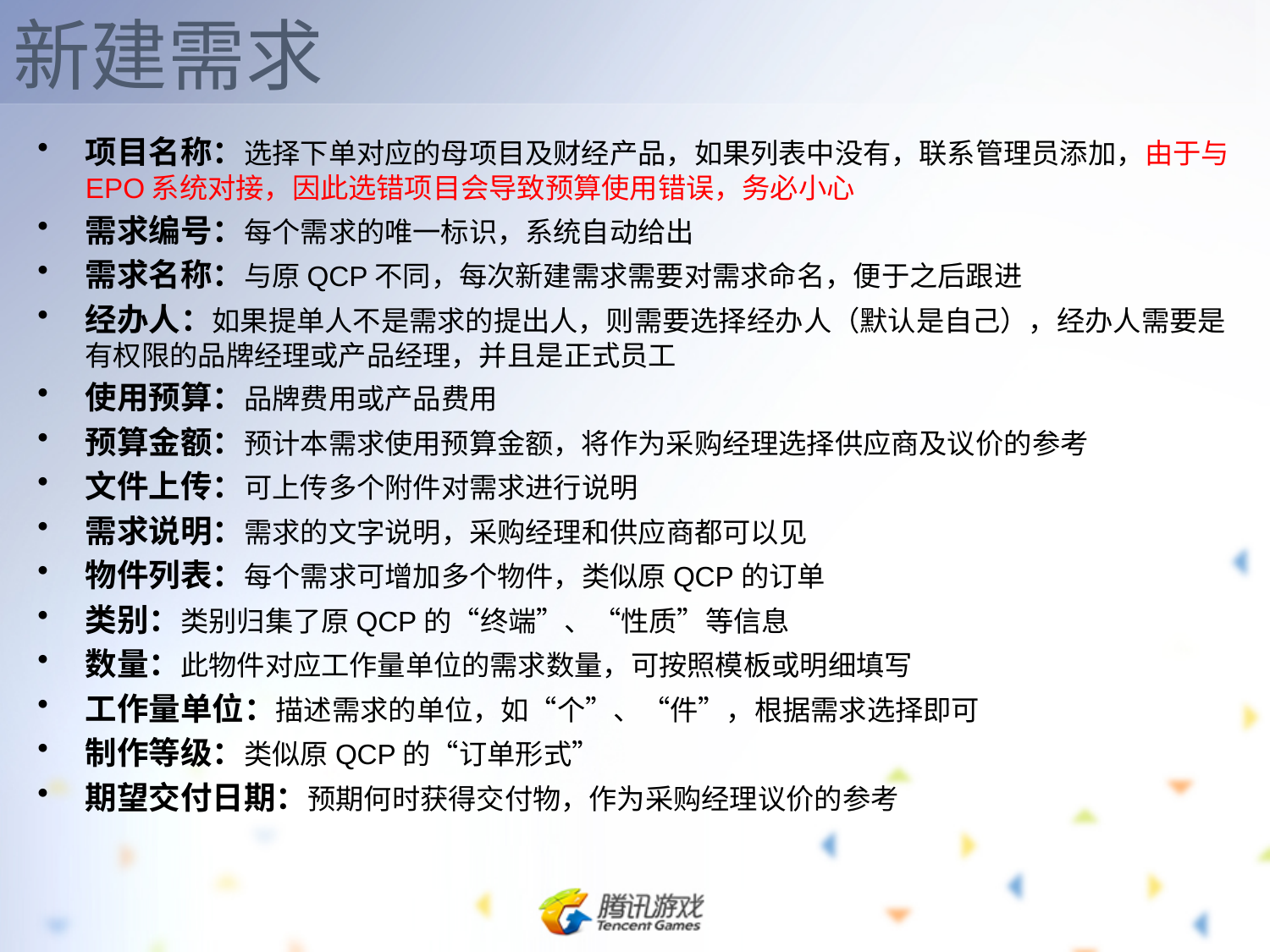

# 新建需求
项目名称：选择下单对应的母项目及财经产品，如果列表中没有，联系管理员添加，由于与EPO系统对接，因此选错项目会导致预算使用错误，务必小心
需求编号：每个需求的唯一标识，系统自动给出
需求名称：与原QCP不同，每次新建需求需要对需求命名，便于之后跟进
经办人：如果提单人不是需求的提出人，则需要选择经办人（默认是自己），经办人需要是有权限的品牌经理或产品经理，并且是正式员工
使用预算：品牌费用或产品费用
预算金额：预计本需求使用预算金额，将作为采购经理选择供应商及议价的参考
文件上传：可上传多个附件对需求进行说明
需求说明：需求的文字说明，采购经理和供应商都可以见
物件列表：每个需求可增加多个物件，类似原QCP的订单
类别：类别归集了原QCP的“终端”、“性质”等信息
数量：此物件对应工作量单位的需求数量，可按照模板或明细填写
工作量单位：描述需求的单位，如“个”、“件”，根据需求选择即可
制作等级：类似原QCP的“订单形式”
期望交付日期：预期何时获得交付物，作为采购经理议价的参考